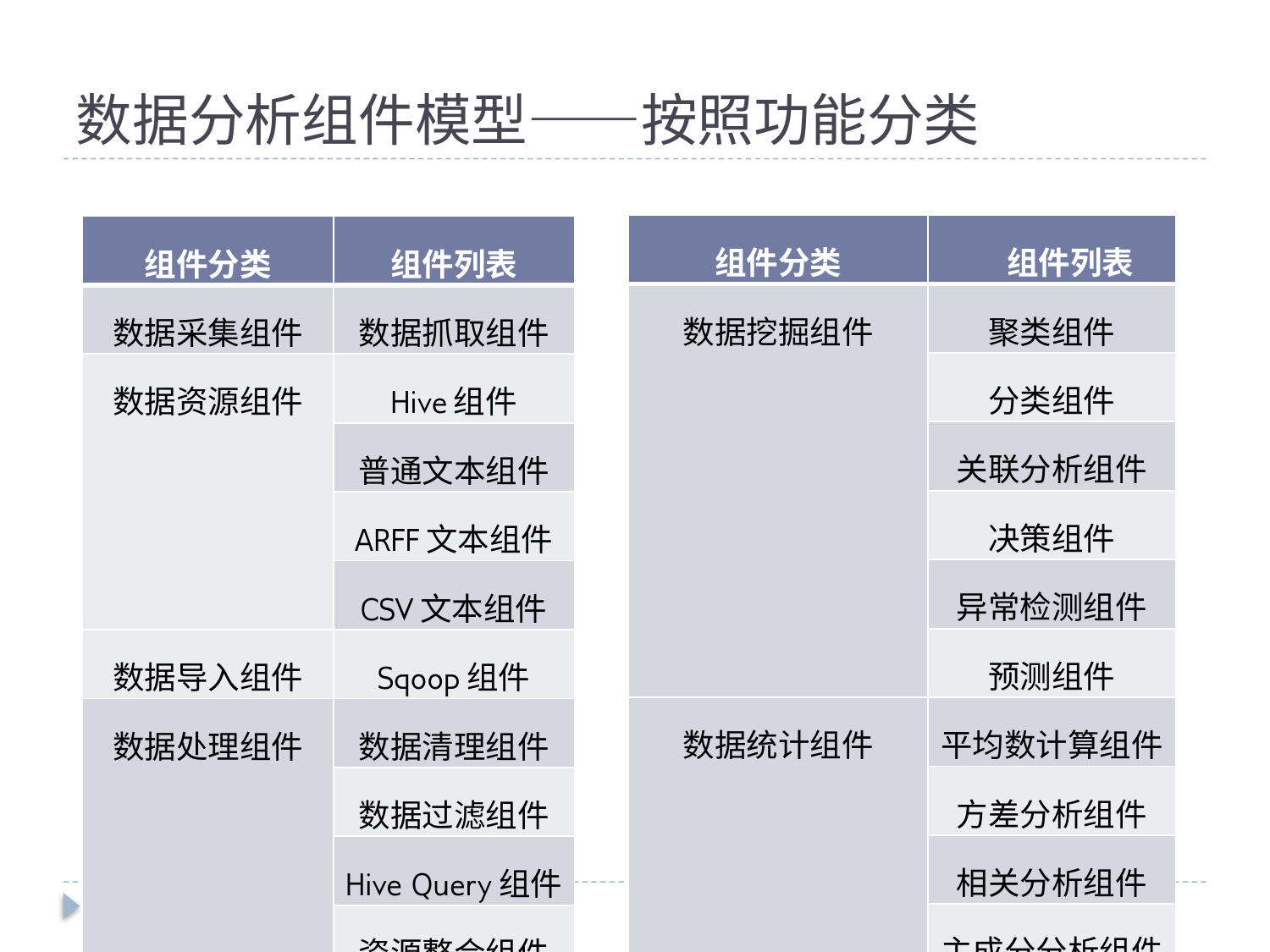

# 数据分析组件模型——按照功能分类
| 组件分类 | 组件列表 |
| --- | --- |
| 数据挖掘组件 | 聚类组件 |
|  | 分类组件 |
|  | 关联分析组件 |
|  | 决策组件 |
|  | 异常检测组件 |
|  | 预测组件 |
| 数据统计组件 | 平均数计算组件 |
|  | 方差分析组件 |
|  | 相关分析组件 |
|  | 主成分分析组件 |
|  | 回归分析组件 |
| 组件分类 | 组件列表 |
| --- | --- |
| 数据采集组件 | 数据抓取组件 |
| 数据资源组件 | Hive组件 |
|  | 普通文本组件 |
|  | ARFF文本组件 |
|  | CSV文本组件 |
| 数据导入组件 | Sqoop组件 |
| 数据处理组件 | 数据清理组件 |
|  | 数据过滤组件 |
|  | Hive Query组件 |
|  | 资源整合组件 |